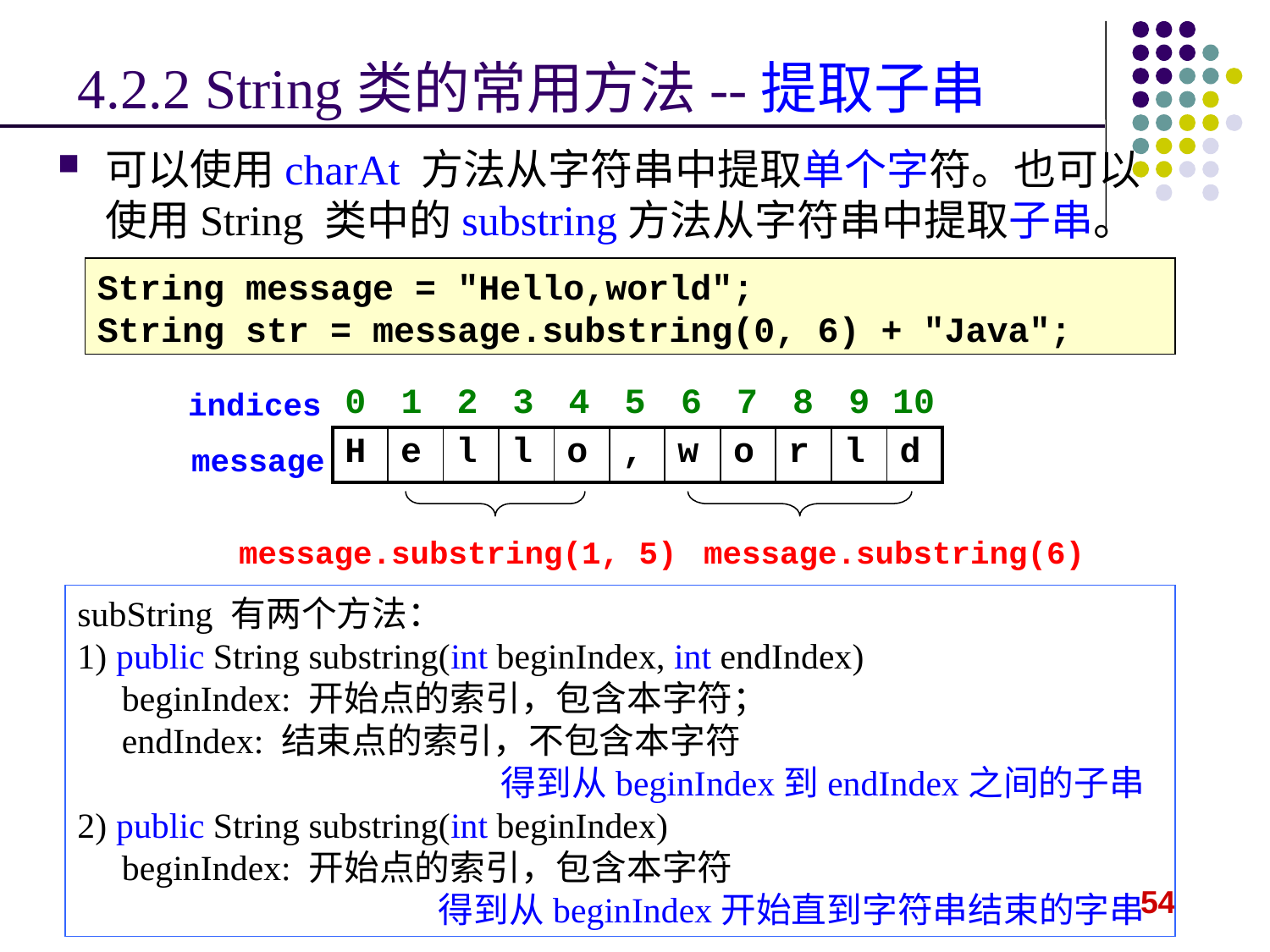

4.2.2 String类的常用方法--提取子串
可以使用charAt 方法从字符串中提取单个字符。也可以使用String 类中的substring方法从字符串中提取子串。
String message = "Hello,world";
String str = message.substring(0, 6) + "Java";
| 0 | 1 | 2 | 3 | 4 | 5 | 6 | 7 | 8 | 9 | 10 |
| --- | --- | --- | --- | --- | --- | --- | --- | --- | --- | --- |
indices

| H | e | l | l | o | , | w | o | r | l | d |
| --- | --- | --- | --- | --- | --- | --- | --- | --- | --- | --- |
message
message.substring(1, 5)
message.substring(6)
subString 有两个方法：
1) public String substring(int beginIndex, int endIndex)
     beginIndex: 开始点的索引，包含本字符；
     endIndex: 结束点的索引，不包含本字符
                                                     得到从beginIndex到endIndex之间的子串
2) public String substring(int beginIndex)
     beginIndex: 开始点的索引，包含本字符
                                             得到从beginIndex开始直到字符串结束的字串